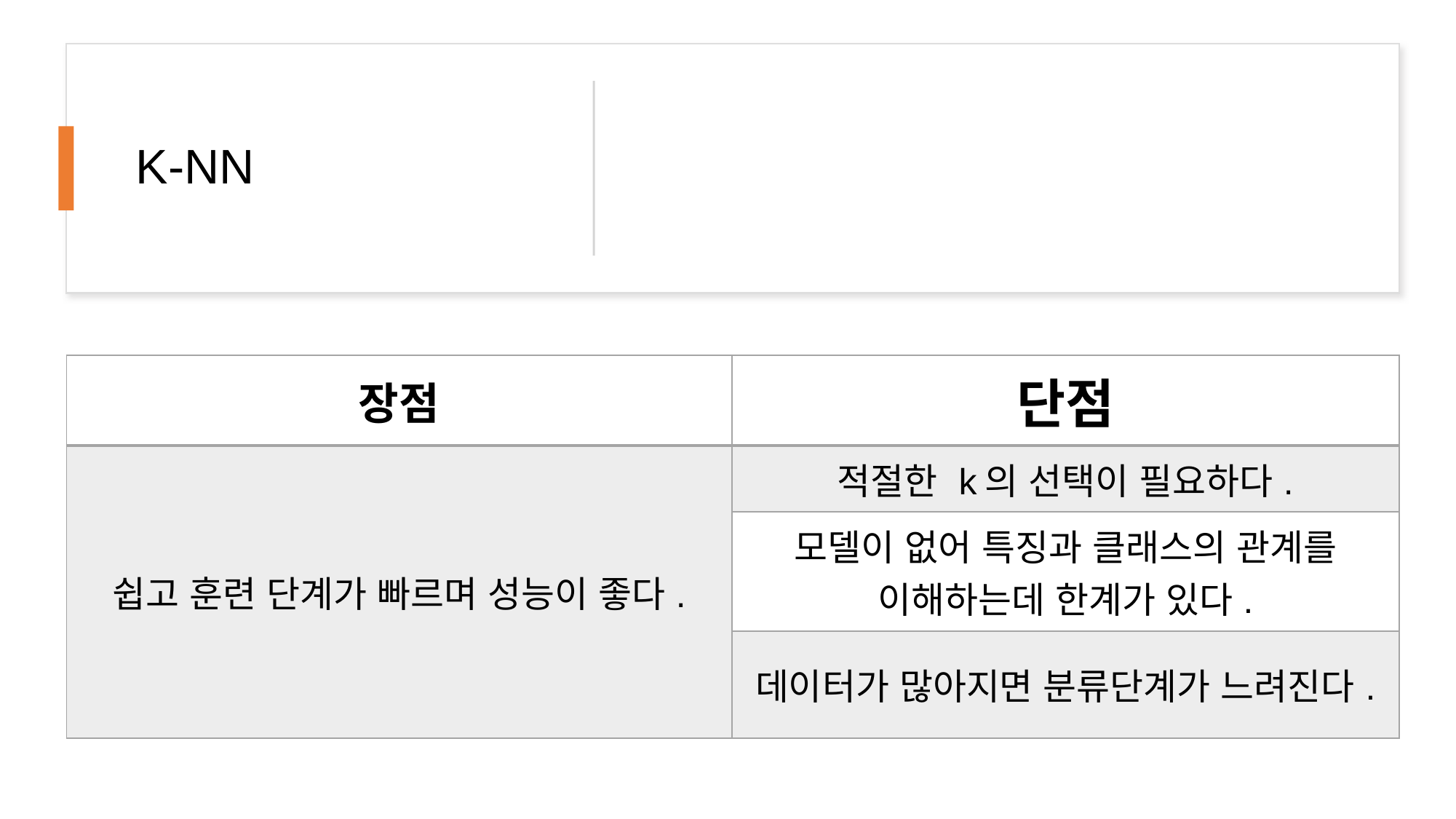

# K-NN

| 장점 | 단점 |
| --- | --- |
| 쉽고 훈련 단계가 빠르며 성능이 좋다. | 적절한 k의 선택이 필요하다. |
| continuous output variable(y)을 낸다. | 모델이 없어 특징과 클래스의 관계를 이해하는데 한계가 있다. |
| find the best fit line, which can predict the output more accurately | 데이터가 많아지면 분류단계가 느려진다. |